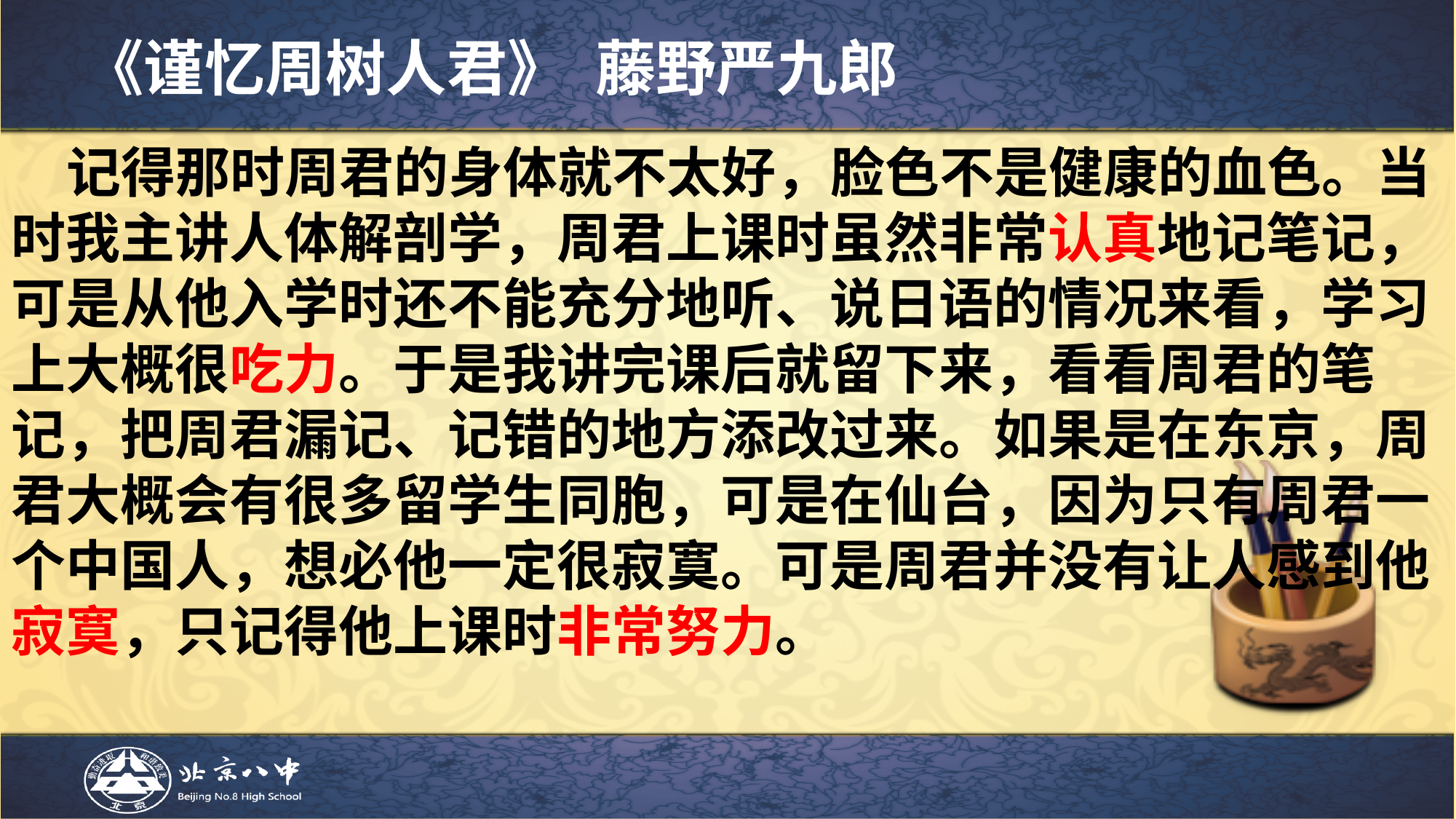

# 《谨忆周树人君》  藤野严九郎
    记得那时周君的身体就不太好，脸色不是健康的血色。当时我主讲人体解剖学，周君上课时虽然非常认真地记笔记，可是从他入学时还不能充分地听、说日语的情况来看，学习上大概很吃力。于是我讲完课后就留下来，看看周君的笔记，把周君漏记、记错的地方添改过来。如果是在东京，周君大概会有很多留学生同胞，可是在仙台，因为只有周君一个中国人，想必他一定很寂寞。可是周君并没有让人感到他寂寞，只记得他上课时非常努力。